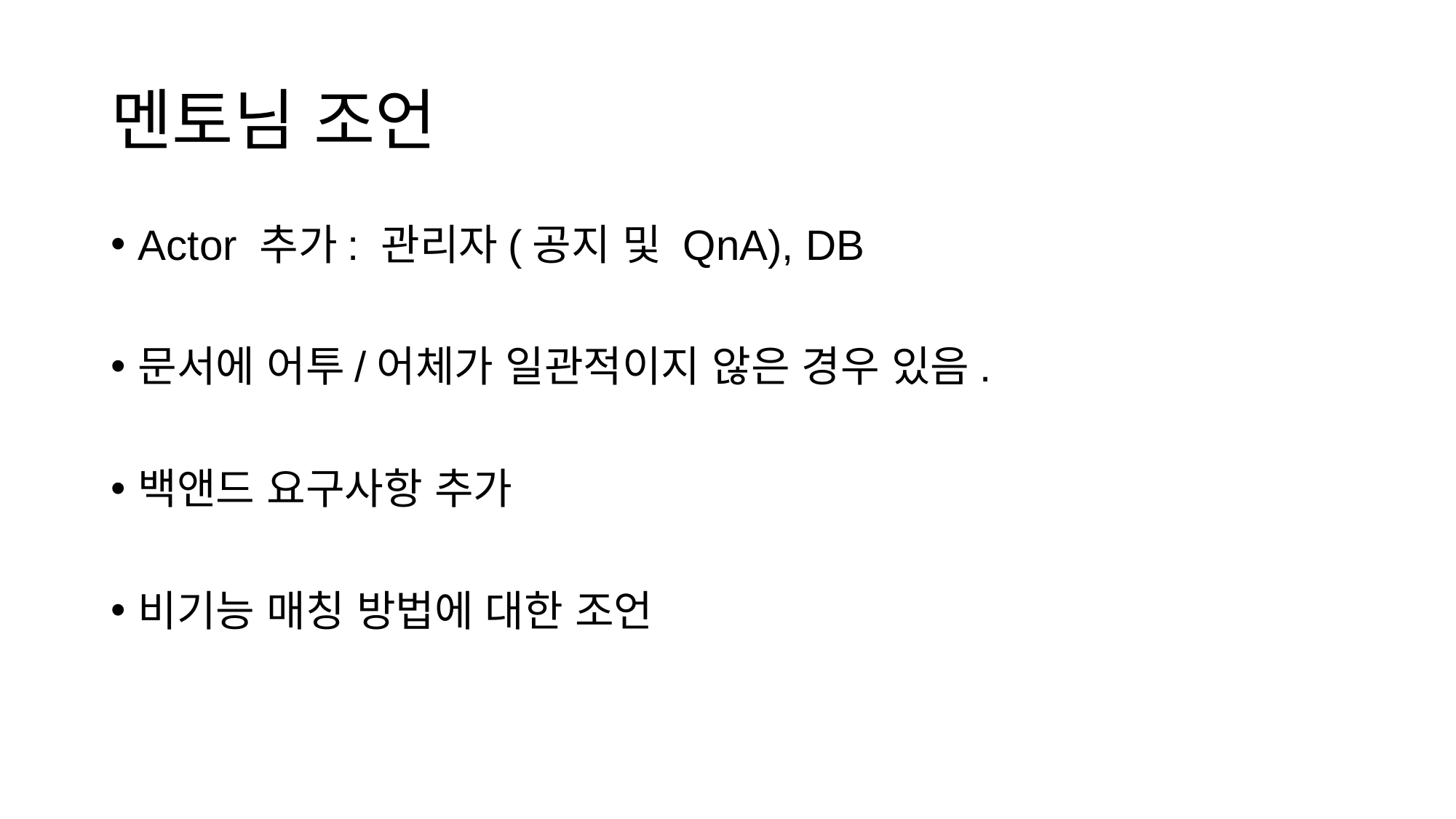

# 멘토님 조언
Actor 추가: 관리자(공지 및 QnA), DB

문서에 어투/어체가 일관적이지 않은 경우 있음.

백앤드 요구사항 추가

비기능 매칭 방법에 대한 조언